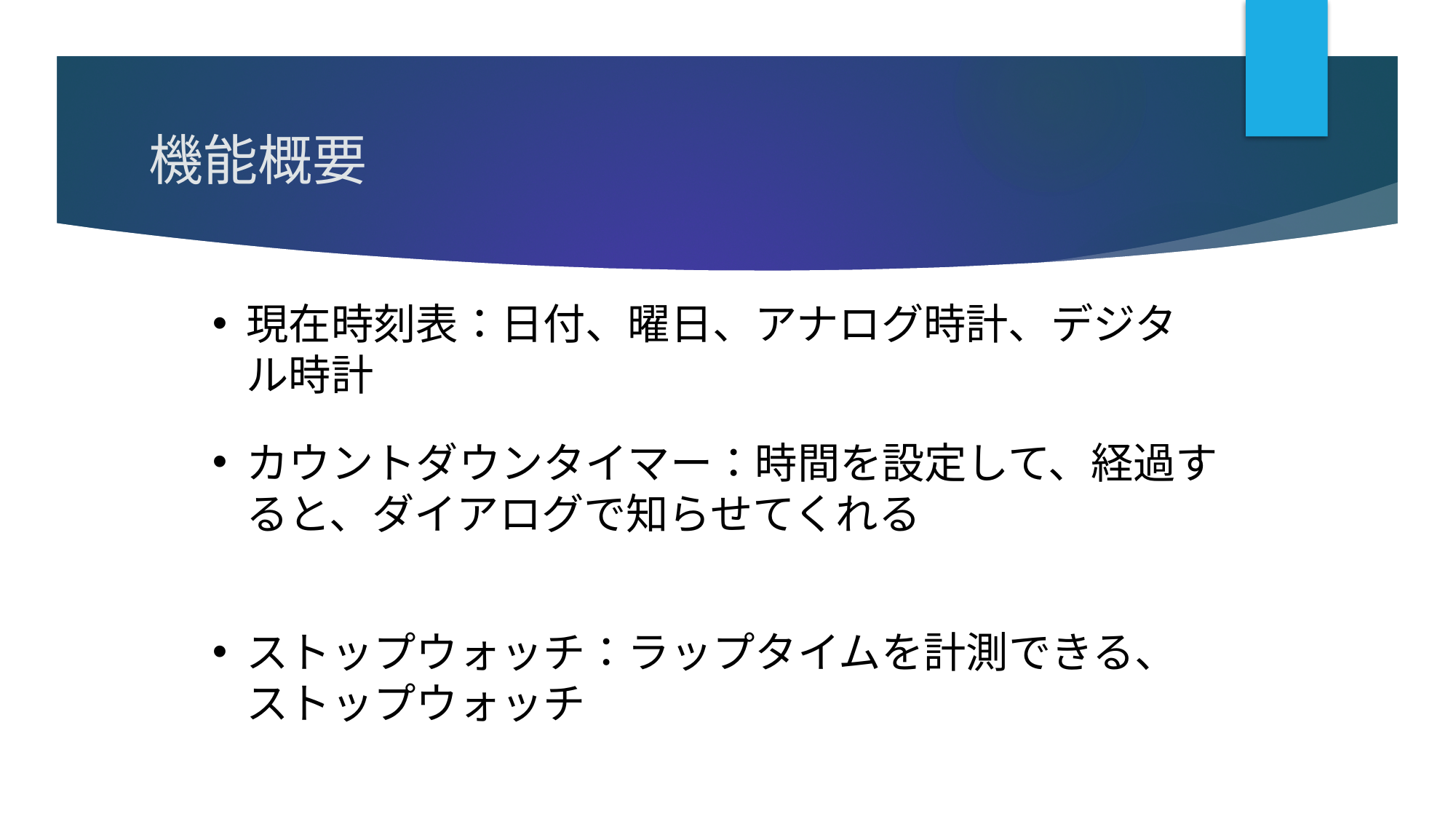

# 機能概要
現在時刻表：日付、曜日、アナログ時計、デジタル時計
カウントダウンタイマー：時間を設定して、経過すると、ダイアログで知らせてくれる

ストップウォッチ：ラップタイムを計測できる、ストップウォッチ